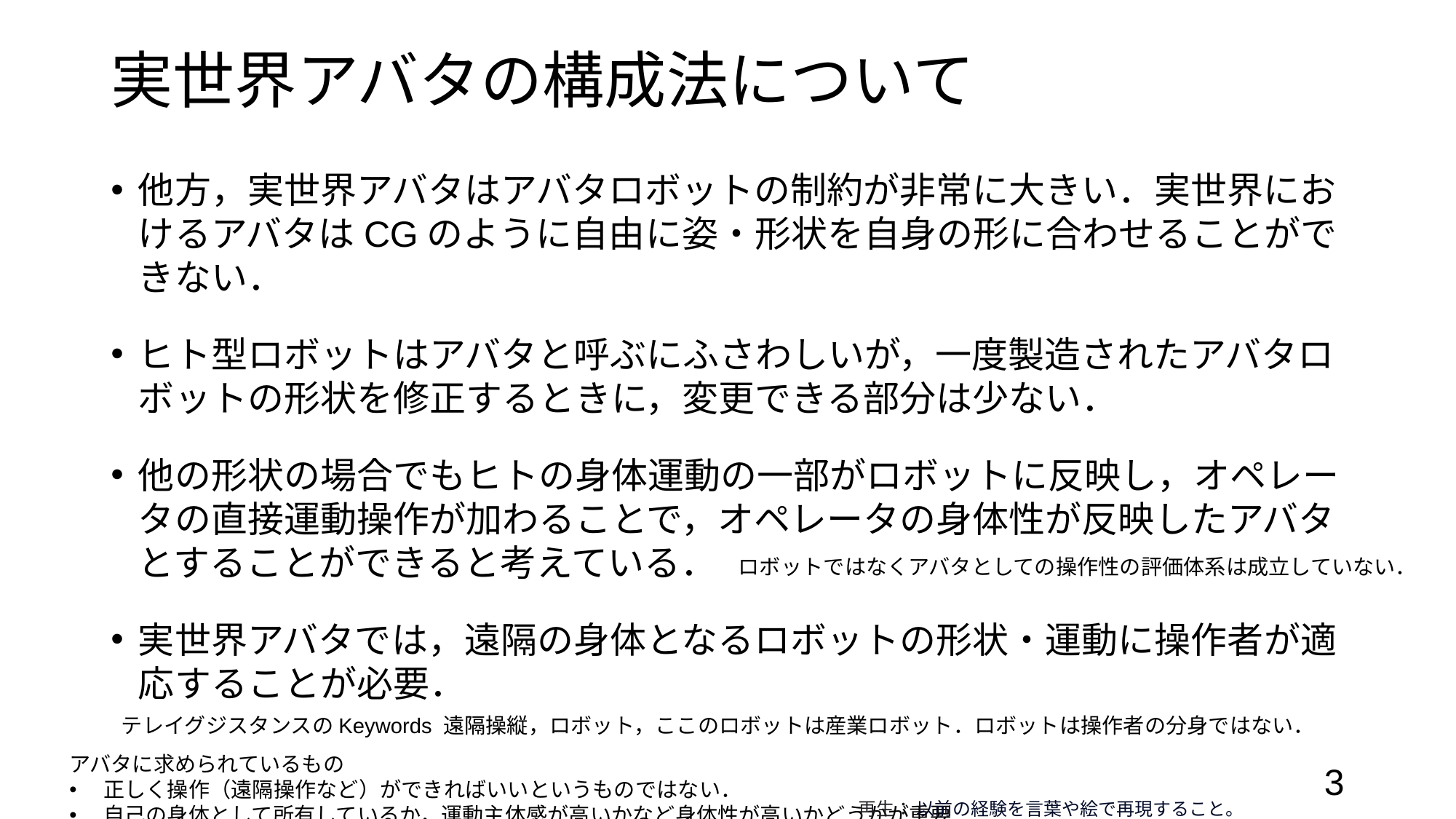

# 実世界アバタの構成法について
他方，実世界アバタはアバタロボットの制約が非常に大きい．実世界におけるアバタはCGのように自由に姿・形状を自身の形に合わせることができない．
ヒト型ロボットはアバタと呼ぶにふさわしいが，一度製造されたアバタロボットの形状を修正するときに，変更できる部分は少ない．
他の形状の場合でもヒトの身体運動の一部がロボットに反映し，オペレータの直接運動操作が加わることで，オペレータの身体性が反映したアバタとすることができると考えている．
実世界アバタでは，遠隔の身体となるロボットの形状・運動に操作者が適応することが必要．
ロボットではなくアバタとしての操作性の評価体系は成立していない．
テレイグジスタンスのKeywords 遠隔操縦，ロボット，ここのロボットは産業ロボット．ロボットは操作者の分身ではない．
アバタに求められているもの
正しく操作（遠隔操作など）ができればいいというものではない．
自己の身体として所有しているか，運動主体感が高いかなど身体性が高いかどうかが重要
他者から見てアバタから本人がわかること
3
再生： 以前の経験を言葉や絵で再現すること。
再認： 「以前経験したこと」を再度経験した場合に「経験した」と確認できること。